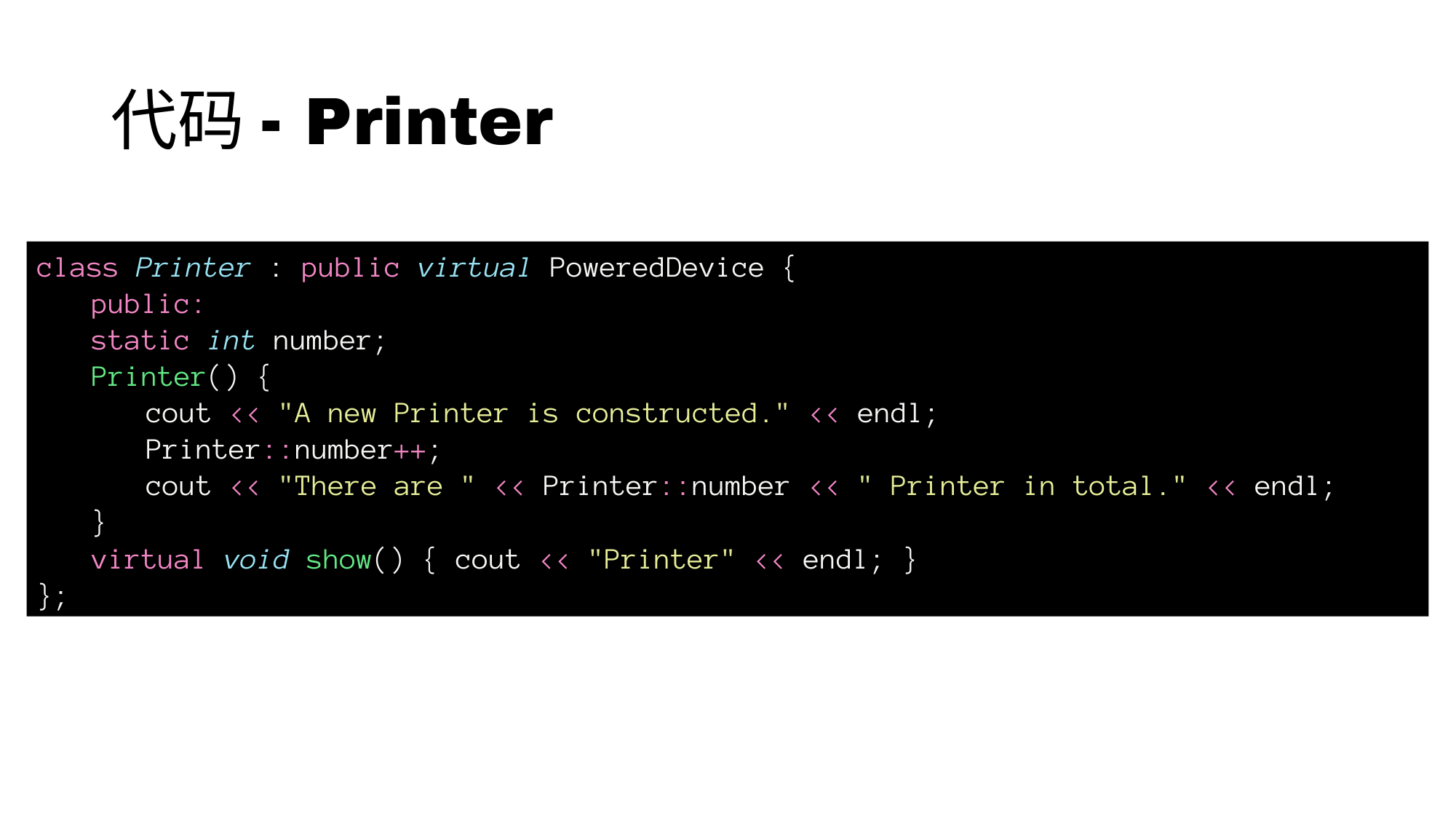

# 代码- Printer
class Printer : public virtual PoweredDevice {
public:
static int number;
Printer() {
cout << "A new Printer is constructed." << endl;
Printer::number++;
cout << "There are " << Printer::number << " Printer in total." << endl;
}
virtual void show() { cout << "Printer" << endl; }
};